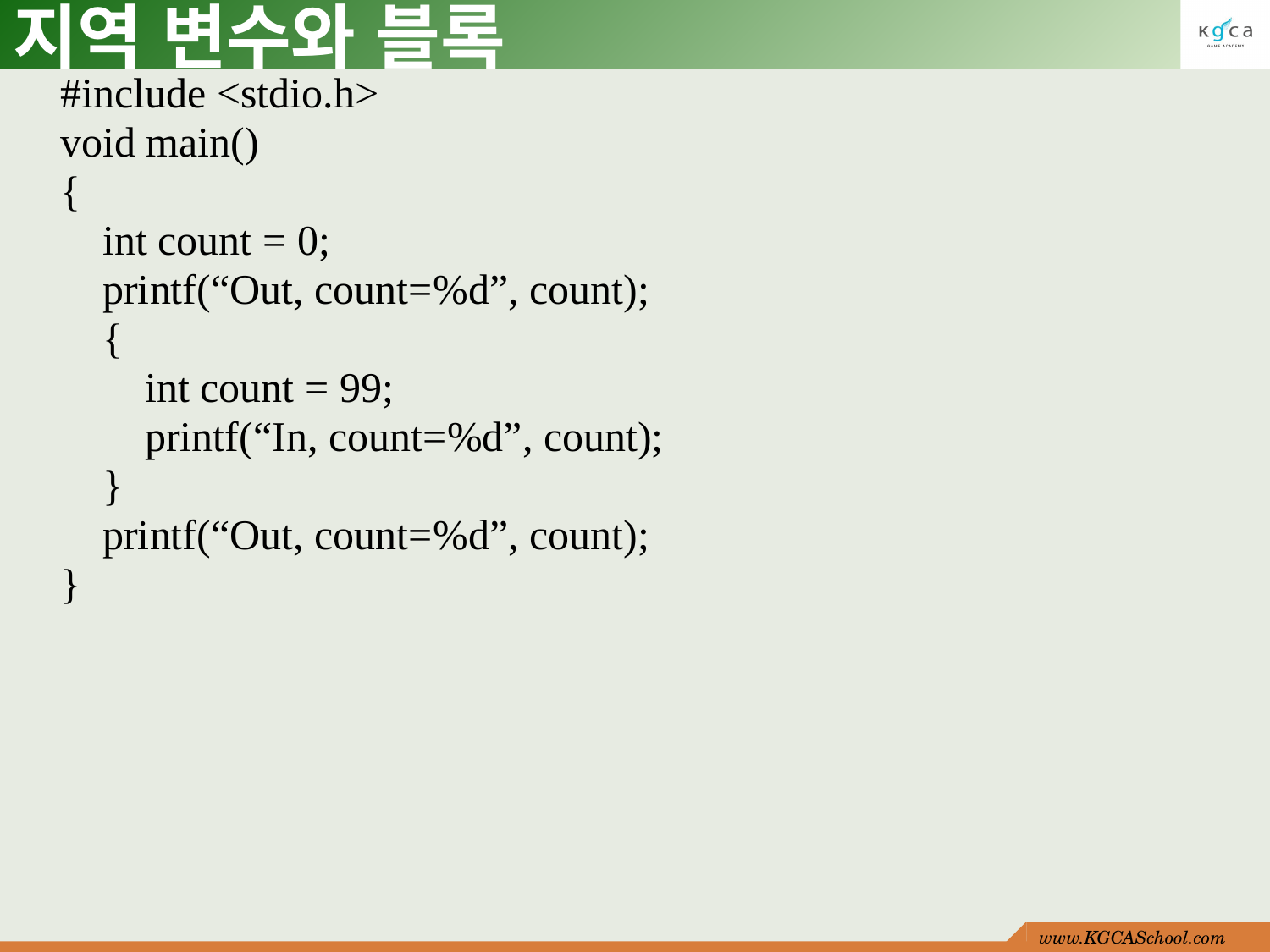

# 지역 변수와 블록
#include <stdio.h>
void main()
{
    int count = 0;
    printf(“Out, count=%d”, count);
    {
        int count = 99;
        printf(“In, count=%d”, count);
    }
    printf(“Out, count=%d”, count);
}